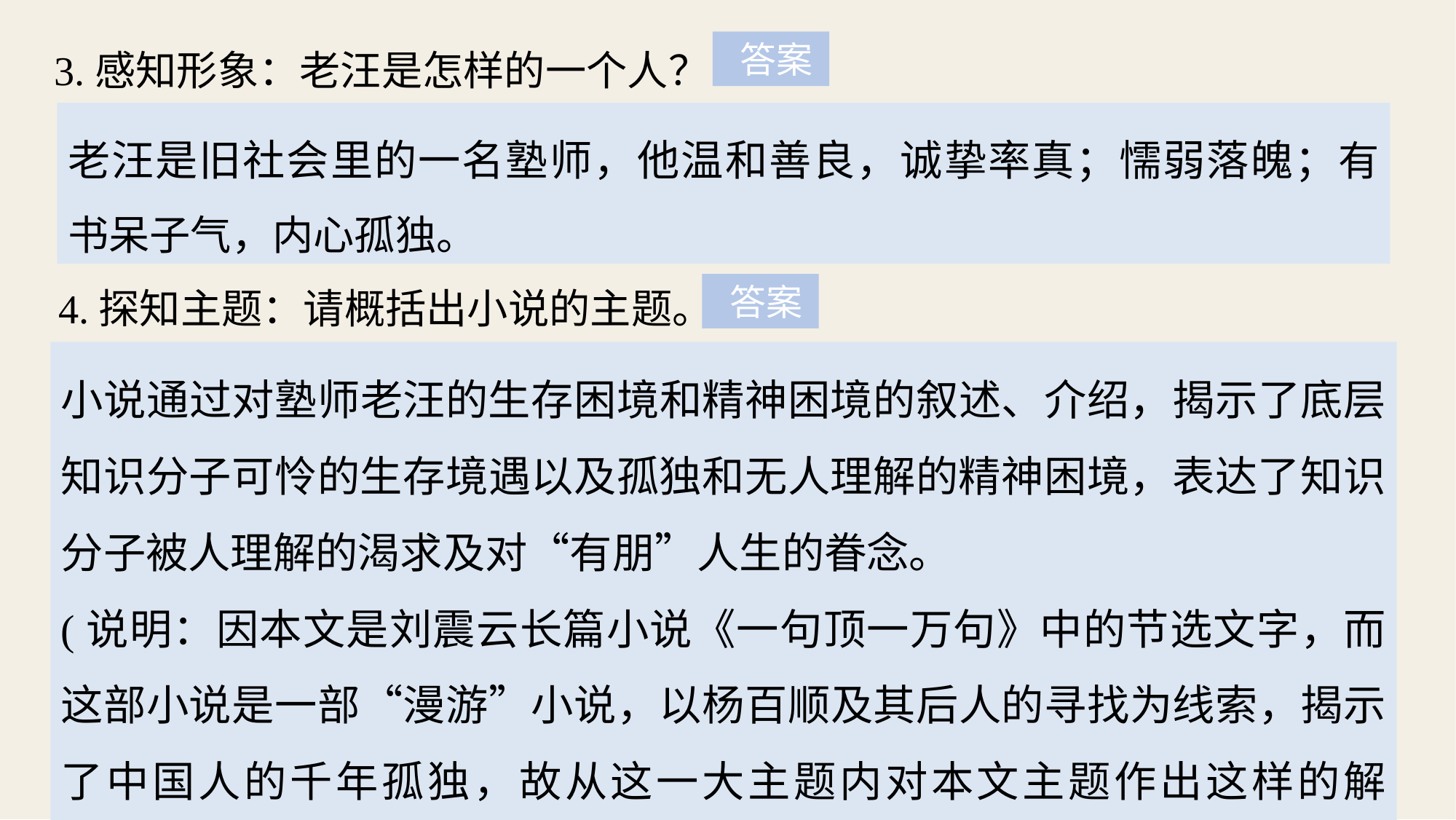

3.感知形象：老汪是怎样的一个人？
 答案
老汪是旧社会里的一名塾师，他温和善良，诚挚率真；懦弱落魄；有书呆子气，内心孤独。
4.探知主题：请概括出小说的主题。
 答案
小说通过对塾师老汪的生存困境和精神困境的叙述、介绍，揭示了底层知识分子可怜的生存境遇以及孤独和无人理解的精神困境，表达了知识分子被人理解的渴求及对“有朋”人生的眷念。
(说明：因本文是刘震云长篇小说《一句顶一万句》中的节选文字，而这部小说是一部“漫游”小说，以杨百顺及其后人的寻找为线索，揭示了中国人的千年孤独，故从这一大主题内对本文主题作出这样的解读。)